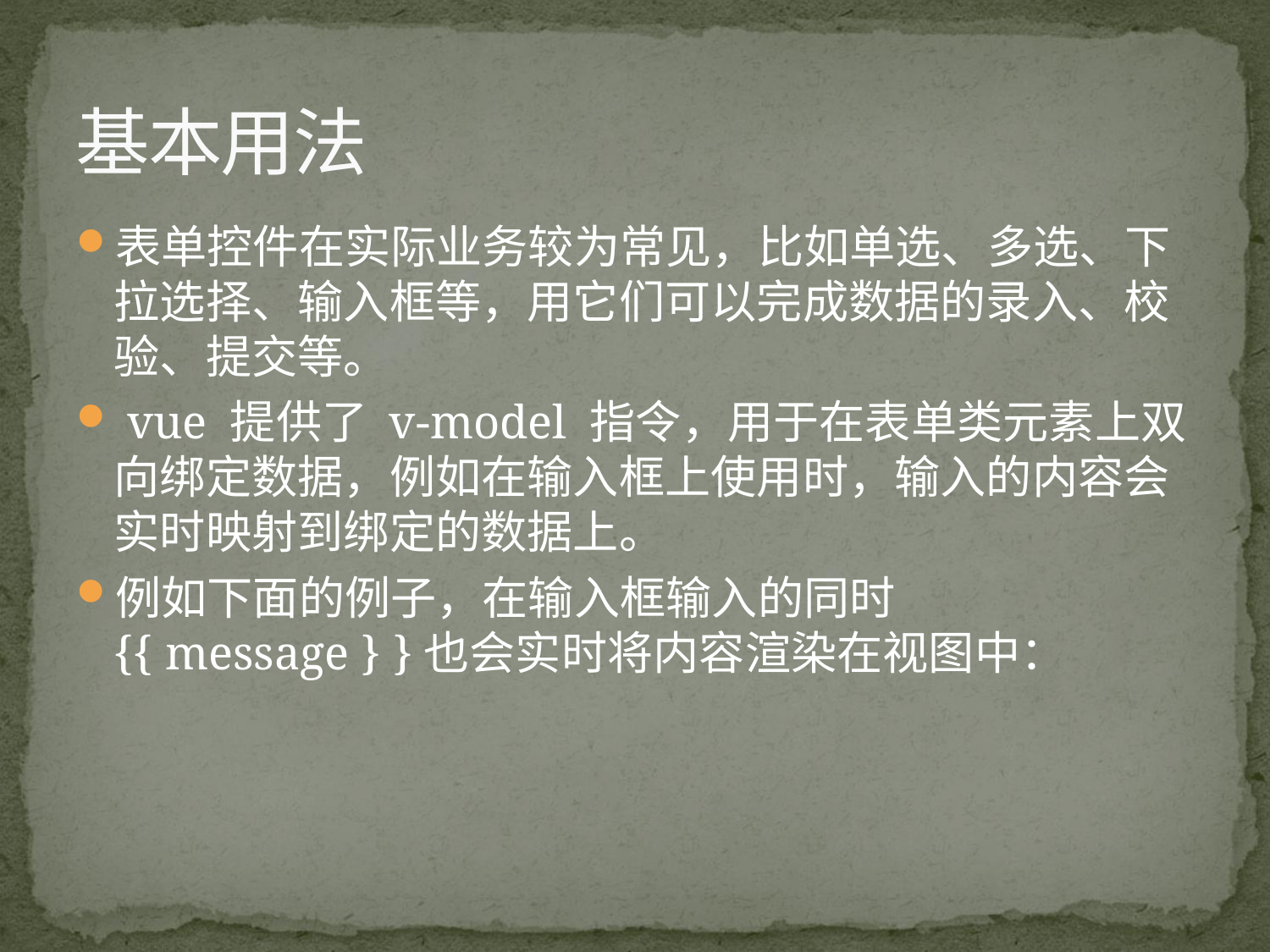

# 基本用法
表单控件在实际业务较为常见，比如单选、多选、下拉选择、输入框等，用它们可以完成数据的录入、校验、提交等。
 vue 提供了 v-model 指令，用于在表单类元素上双向绑定数据，例如在输入框上使用时，输入的内容会实时映射到绑定的数据上。
例如下面的例子，在输入框输入的同时{{ message } }也会实时将内容渲染在视图中：